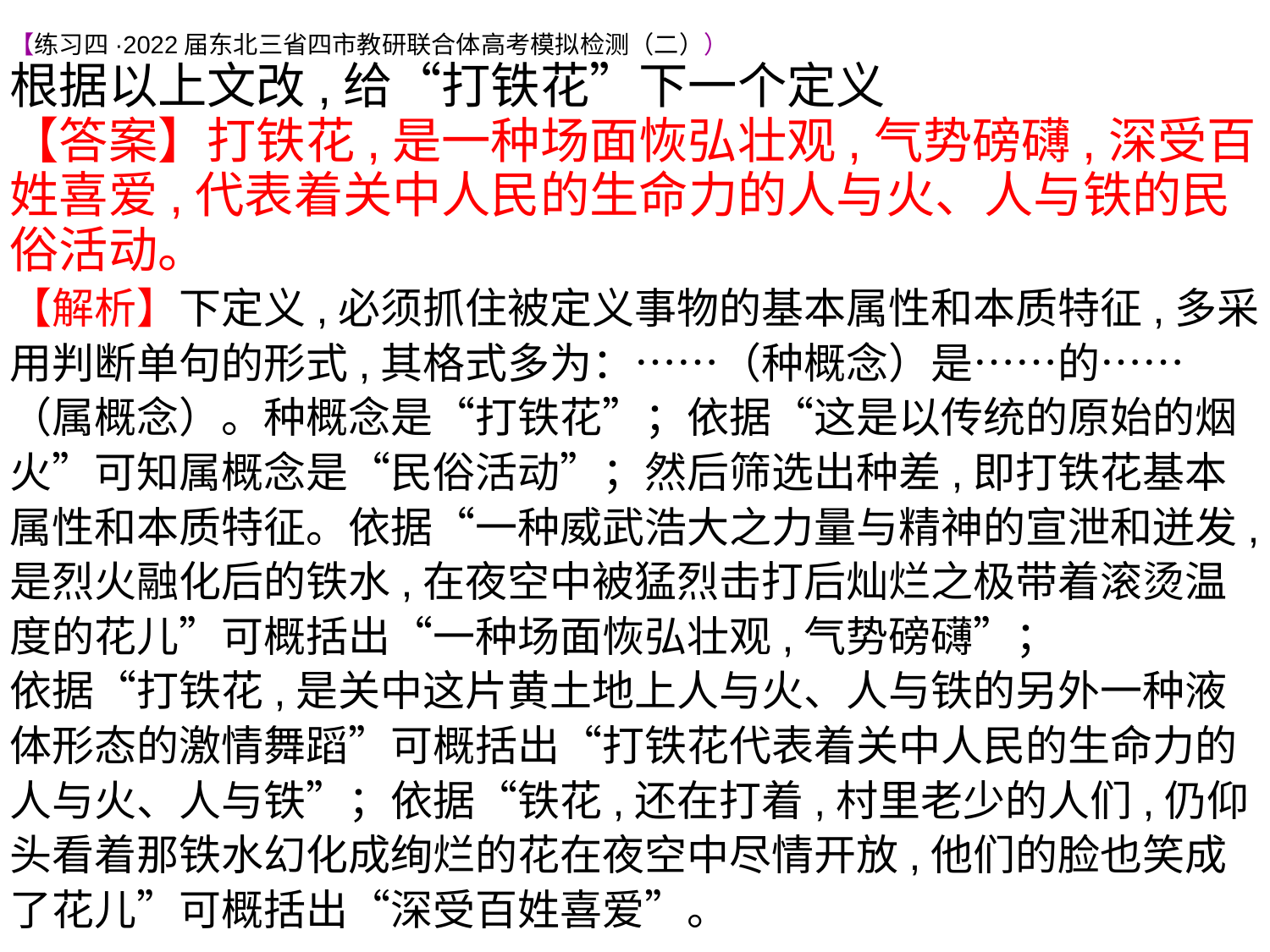

【练习四·2022届东北三省四市教研联合体高考模拟检测（二））
根据以上文改,给“打铁花”下一个定义
【答案】打铁花,是一种场面恢弘壮观,气势磅礴,深受百姓喜爱,代表着关中人民的生命力的人与火、人与铁的民俗活动。
【解析】下定义,必须抓住被定义事物的基本属性和本质特征,多采用判断单句的形式,其格式多为：……（种概念）是……的……（属概念）。种概念是“打铁花”；依据“这是以传统的原始的烟火”可知属概念是“民俗活动”；然后筛选出种差,即打铁花基本属性和本质特征。依据“一种威武浩大之力量与精神的宣泄和迸发,是烈火融化后的铁水,在夜空中被猛烈击打后灿烂之极带着滚烫温度的花儿”可概括出“一种场面恢弘壮观,气势磅礴”；
依据“打铁花,是关中这片黄土地上人与火、人与铁的另外一种液体形态的激情舞蹈”可概括出“打铁花代表着关中人民的生命力的人与火、人与铁”；依据“铁花,还在打着,村里老少的人们,仍仰头看着那铁水幻化成绚烂的花在夜空中尽情开放,他们的脸也笑成了花儿”可概括出“深受百姓喜爱”。